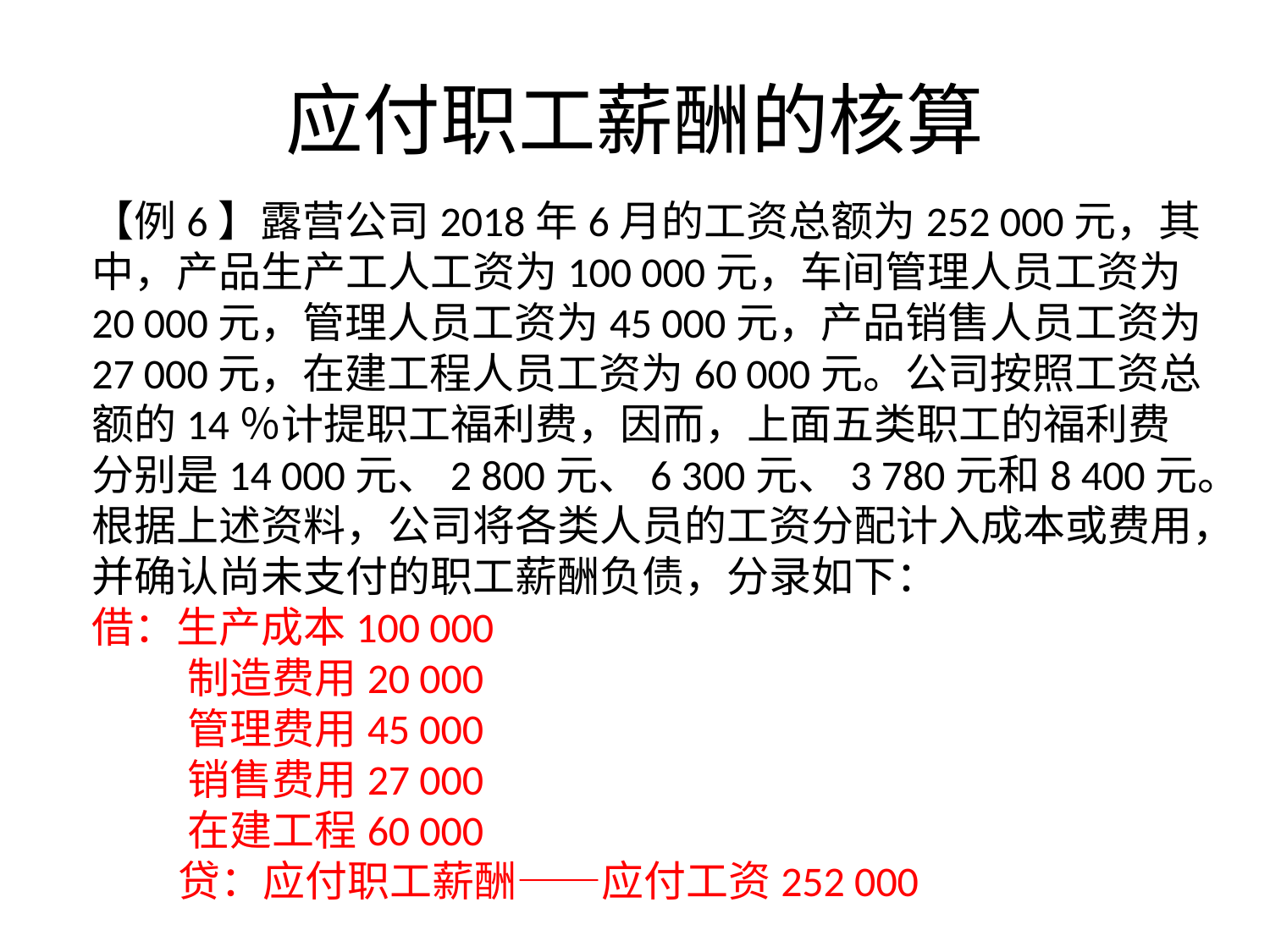

# 应付职工薪酬的核算
【例6】露营公司2018年6月的工资总额为252 000元，其中，产品生产工人工资为100 000元，车间管理人员工资为20 000元，管理人员工资为45 000元，产品销售人员工资为27 000元，在建工程人员工资为60 000元。公司按照工资总额的14％计提职工福利费，因而，上面五类职工的福利费分别是14 000元、2 800元、6 300元、3 780元和8 400元。
根据上述资料，公司将各类人员的工资分配计入成本或费用，并确认尚未支付的职工薪酬负债，分录如下：
借：生产成本100 000
         制造费用20 000
         管理费用45 000
         销售费用27 000
         在建工程60 000
        贷：应付职工薪酬——应付工资252 000